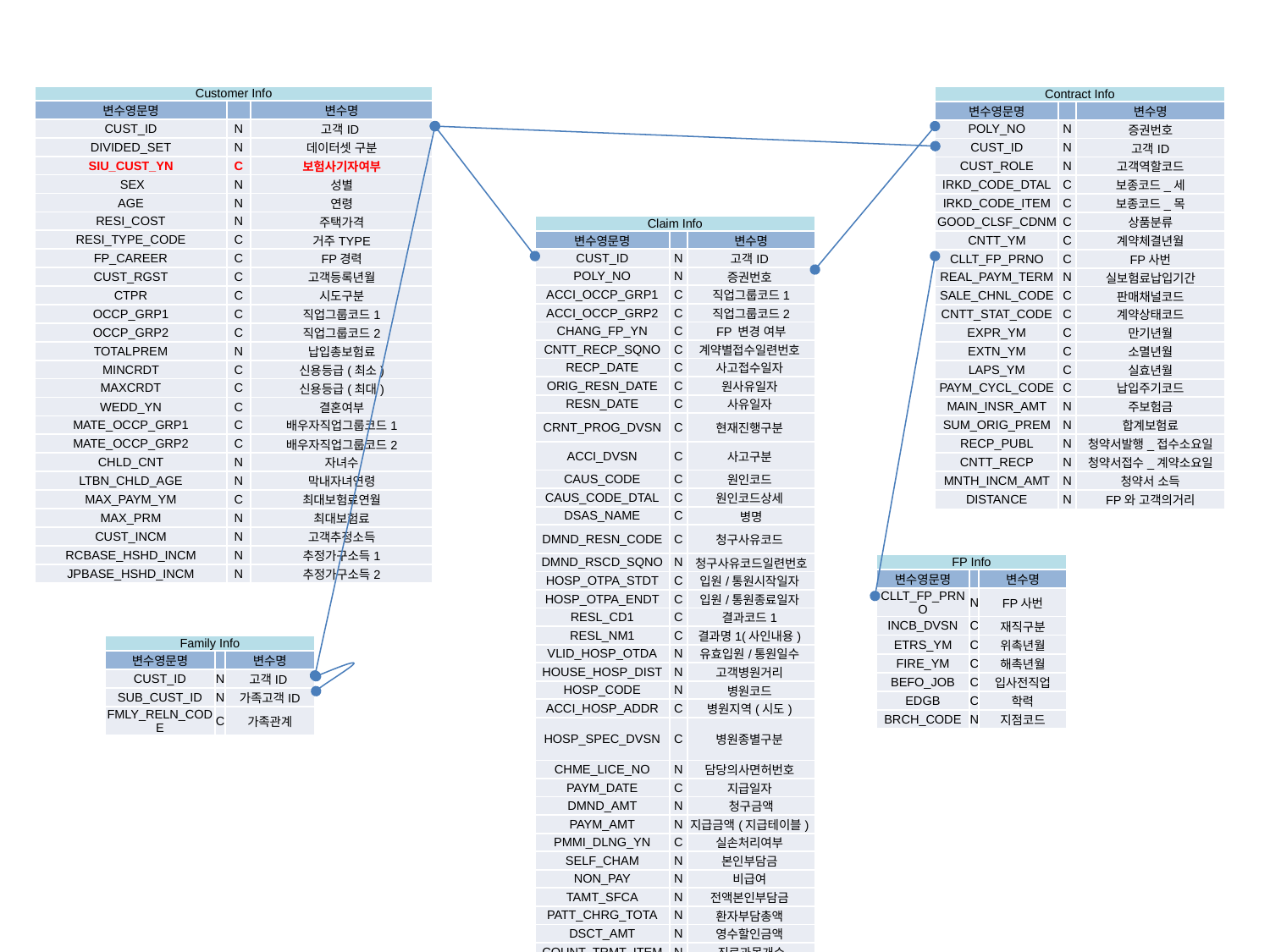

| Customer Info |  |  |
| --- | --- | --- |
| 변수영문명 |  | 변수명 |
| CUST\_ID | N | 고객ID |
| DIVIDED\_SET | N | 데이터셋 구분 |
| SIU\_CUST\_YN | C | 보험사기자여부 |
| SEX | N | 성별 |
| AGE | N | 연령 |
| RESI\_COST | N | 주택가격 |
| RESI\_TYPE\_CODE | C | 거주TYPE |
| FP\_CAREER | C | FP경력 |
| CUST\_RGST | C | 고객등록년월 |
| CTPR | C | 시도구분 |
| OCCP\_GRP1 | C | 직업그룹코드1 |
| OCCP\_GRP2 | C | 직업그룹코드2 |
| TOTALPREM | N | 납입총보험료 |
| MINCRDT | C | 신용등급(최소) |
| MAXCRDT | C | 신용등급(최대) |
| WEDD\_YN | C | 결혼여부 |
| MATE\_OCCP\_GRP1 | C | 배우자직업그룹코드1 |
| MATE\_OCCP\_GRP2 | C | 배우자직업그룹코드2 |
| CHLD\_CNT | N | 자녀수 |
| LTBN\_CHLD\_AGE | N | 막내자녀연령 |
| MAX\_PAYM\_YM | C | 최대보험료연월 |
| MAX\_PRM | N | 최대보험료 |
| CUST\_INCM | N | 고객추정소득 |
| RCBASE\_HSHD\_INCM | N | 추정가구소득1 |
| JPBASE\_HSHD\_INCM | N | 추정가구소득2 |
| Contract Info |  |  |
| --- | --- | --- |
| 변수영문명 |  | 변수명 |
| POLY\_NO | N | 증권번호 |
| CUST\_ID | N | 고객ID |
| CUST\_ROLE | N | 고객역할코드 |
| IRKD\_CODE\_DTAL | C | 보종코드\_세 |
| IRKD\_CODE\_ITEM | C | 보종코드\_목 |
| GOOD\_CLSF\_CDNM | C | 상품분류 |
| CNTT\_YM | C | 계약체결년월 |
| CLLT\_FP\_PRNO | C | FP사번 |
| REAL\_PAYM\_TERM | N | 실보험료납입기간 |
| SALE\_CHNL\_CODE | C | 판매채널코드 |
| CNTT\_STAT\_CODE | C | 계약상태코드 |
| EXPR\_YM | C | 만기년월 |
| EXTN\_YM | C | 소멸년월 |
| LAPS\_YM | C | 실효년월 |
| PAYM\_CYCL\_CODE | C | 납입주기코드 |
| MAIN\_INSR\_AMT | N | 주보험금 |
| SUM\_ORIG\_PREM | N | 합계보험료 |
| RECP\_PUBL | N | 청약서발행\_접수소요일 |
| CNTT\_RECP | N | 청약서접수\_계약소요일 |
| MNTH\_INCM\_AMT | N | 청약서 소득 |
| DISTANCE | N | FP와 고객의거리 |
| Claim Info |  |  |
| --- | --- | --- |
| 변수영문명 |  | 변수명 |
| CUST\_ID | N | 고객ID |
| POLY\_NO | N | 증권번호 |
| ACCI\_OCCP\_GRP1 | C | 직업그룹코드1 |
| ACCI\_OCCP\_GRP2 | C | 직업그룹코드2 |
| CHANG\_FP\_YN | C | FP 변경 여부 |
| CNTT\_RECP\_SQNO | C | 계약별접수일련번호 |
| RECP\_DATE | C | 사고접수일자 |
| ORIG\_RESN\_DATE | C | 원사유일자 |
| RESN\_DATE | C | 사유일자 |
| CRNT\_PROG\_DVSN | C | 현재진행구분 |
| ACCI\_DVSN | C | 사고구분 |
| CAUS\_CODE | C | 원인코드 |
| CAUS\_CODE\_DTAL | C | 원인코드상세 |
| DSAS\_NAME | C | 병명 |
| DMND\_RESN\_CODE | C | 청구사유코드 |
| DMND\_RSCD\_SQNO | N | 청구사유코드일련번호 |
| HOSP\_OTPA\_STDT | C | 입원/통원시작일자 |
| HOSP\_OTPA\_ENDT | C | 입원/통원종료일자 |
| RESL\_CD1 | C | 결과코드1 |
| RESL\_NM1 | C | 결과명1(사인내용) |
| VLID\_HOSP\_OTDA | N | 유효입원/통원일수 |
| HOUSE\_HOSP\_DIST | N | 고객병원거리 |
| HOSP\_CODE | N | 병원코드 |
| ACCI\_HOSP\_ADDR | C | 병원지역(시도) |
| HOSP\_SPEC\_DVSN | C | 병원종별구분 |
| CHME\_LICE\_NO | N | 담당의사면허번호 |
| PAYM\_DATE | C | 지급일자 |
| DMND\_AMT | N | 청구금액 |
| PAYM\_AMT | N | 지급금액(지급테이블) |
| PMMI\_DLNG\_YN | C | 실손처리여부 |
| SELF\_CHAM | N | 본인부담금 |
| NON\_PAY | N | 비급여 |
| TAMT\_SFCA | N | 전액본인부담금 |
| PATT\_CHRG\_TOTA | N | 환자부담총액 |
| DSCT\_AMT | N | 영수할인금액 |
| COUNT\_TRMT\_ITEM | N | 진료과목개수 |
| NON\_PAY\_RATIO | N | 실손비급여비율 |
| HEED\_HOSP\_YN | C | 유의병원여부 |
| FP Info |  |  |
| --- | --- | --- |
| 변수영문명 |  | 변수명 |
| CLLT\_FP\_PRNO | N | FP사번 |
| INCB\_DVSN | C | 재직구분 |
| ETRS\_YM | C | 위촉년월 |
| FIRE\_YM | C | 해촉년월 |
| BEFO\_JOB | C | 입사전직업 |
| EDGB | C | 학력 |
| BRCH\_CODE | N | 지점코드 |
| Family Info |  |  |
| --- | --- | --- |
| 변수영문명 |  | 변수명 |
| CUST\_ID | N | 고객ID |
| SUB\_CUST\_ID | N | 가족고객ID |
| FMLY\_RELN\_CODE | C | 가족관계 |